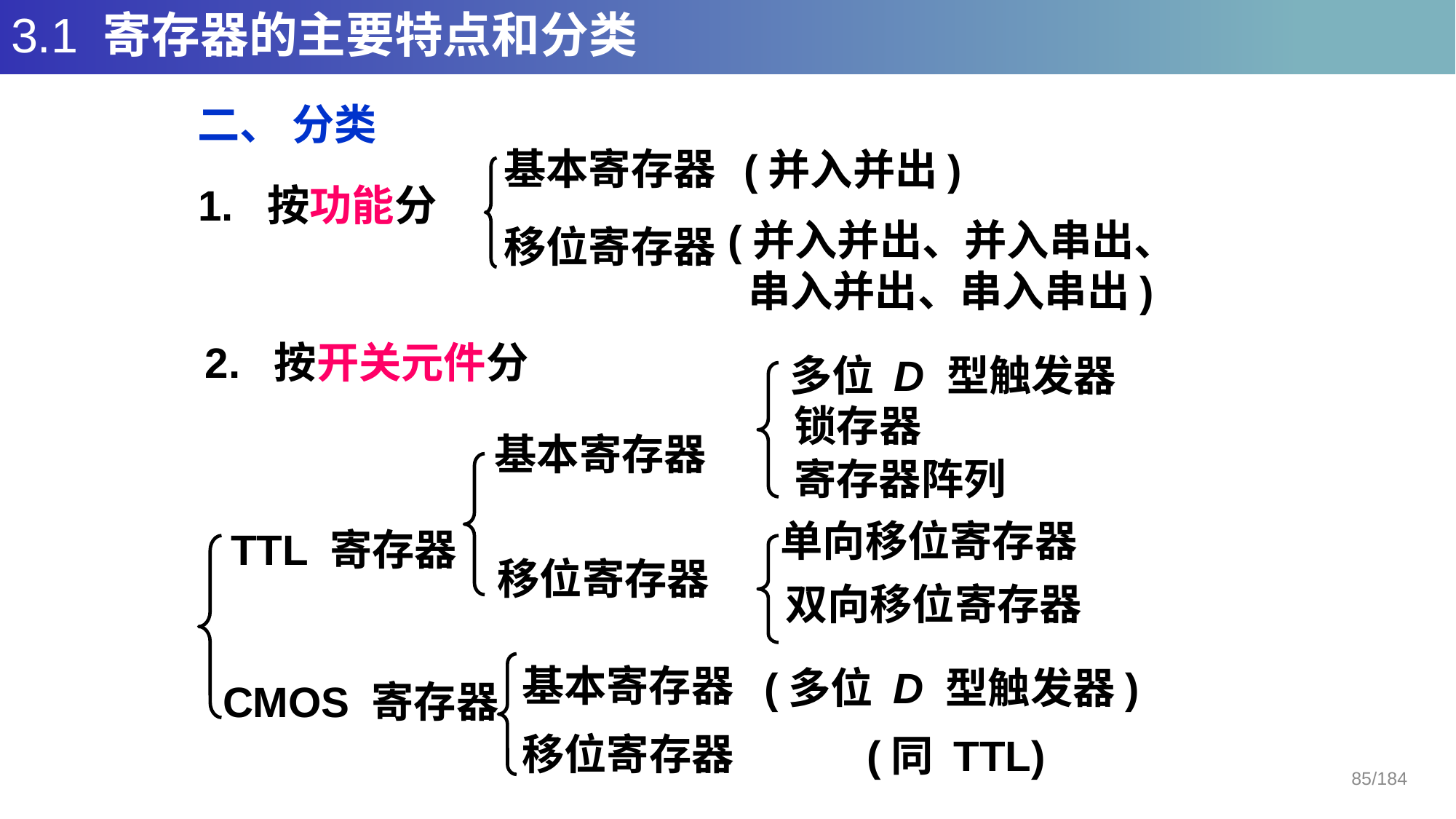

# 3.1 寄存器的主要特点和分类
二、 分类
基本寄存器
(并入并出)

1.  按功能分
(并入并出、并入串出、
 串入并出、串入串出)
移位寄存器
2.  按开关元件分
多位 D 型触发器

锁存器
基本寄存器
寄存器阵列

单向移位寄存器
TTL 寄存器

移位寄存器
双向移位寄存器

基本寄存器
(多位 D 型触发器)
CMOS 寄存器
移位寄存器
(同 TTL)
85/184